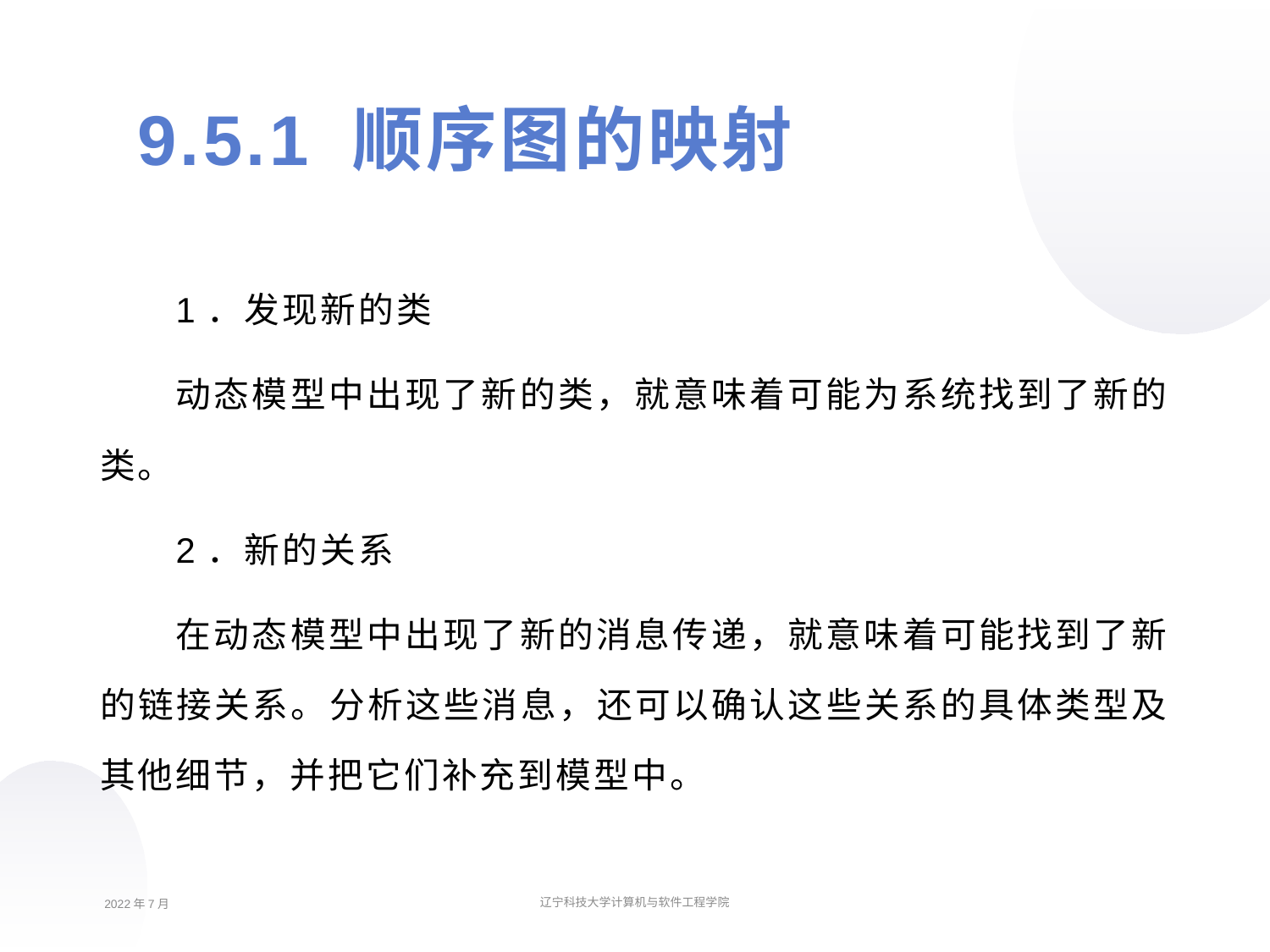

9.5.1 顺序图的映射
1．发现新的类
动态模型中出现了新的类，就意味着可能为系统找到了新的类。
2．新的关系
在动态模型中出现了新的消息传递，就意味着可能找到了新的链接关系。分析这些消息，还可以确认这些关系的具体类型及其他细节，并把它们补充到模型中。

2022年7月
辽宁科技大学计算机与软件工程学院
79